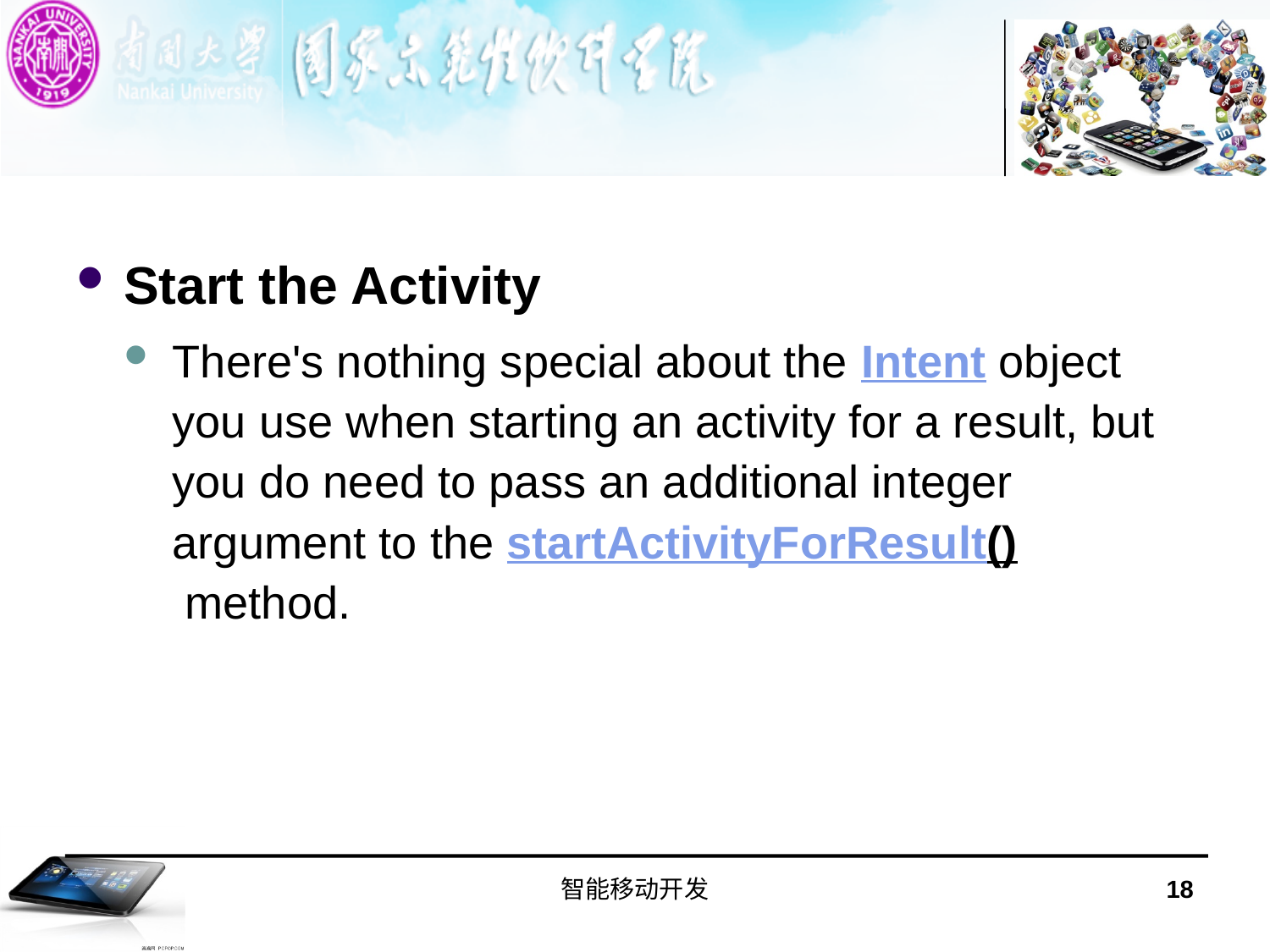

#
Start the Activity
There's nothing special about the Intent object you use when starting an activity for a result, but you do need to pass an additional integer argument to the startActivityForResult() method.
智能移动开发
18